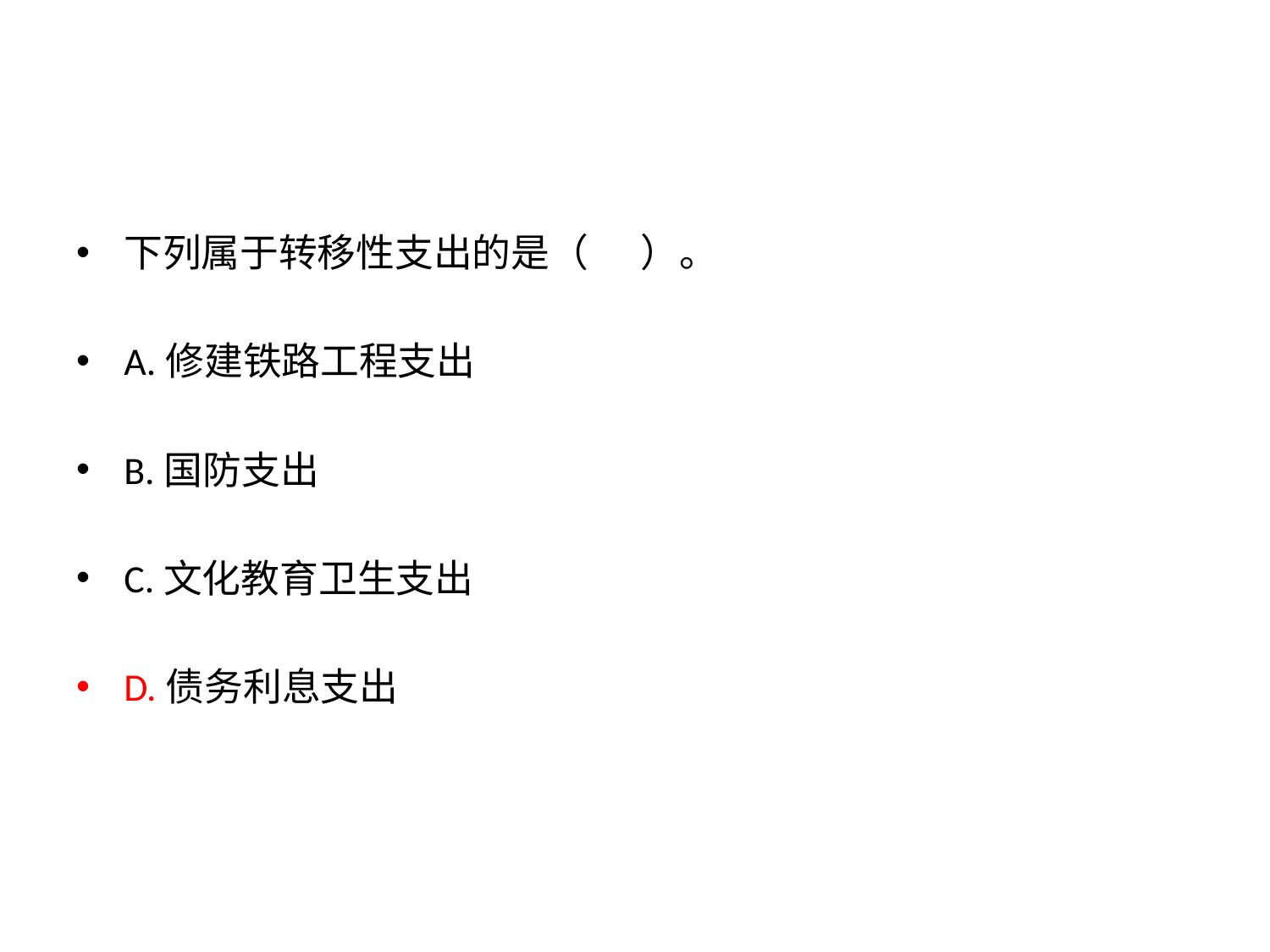

下列属于转移性支出的是（      ）。

A.修建铁路工程支出

B.国防支出

C.文化教育卫生支出

D.债务利息支出